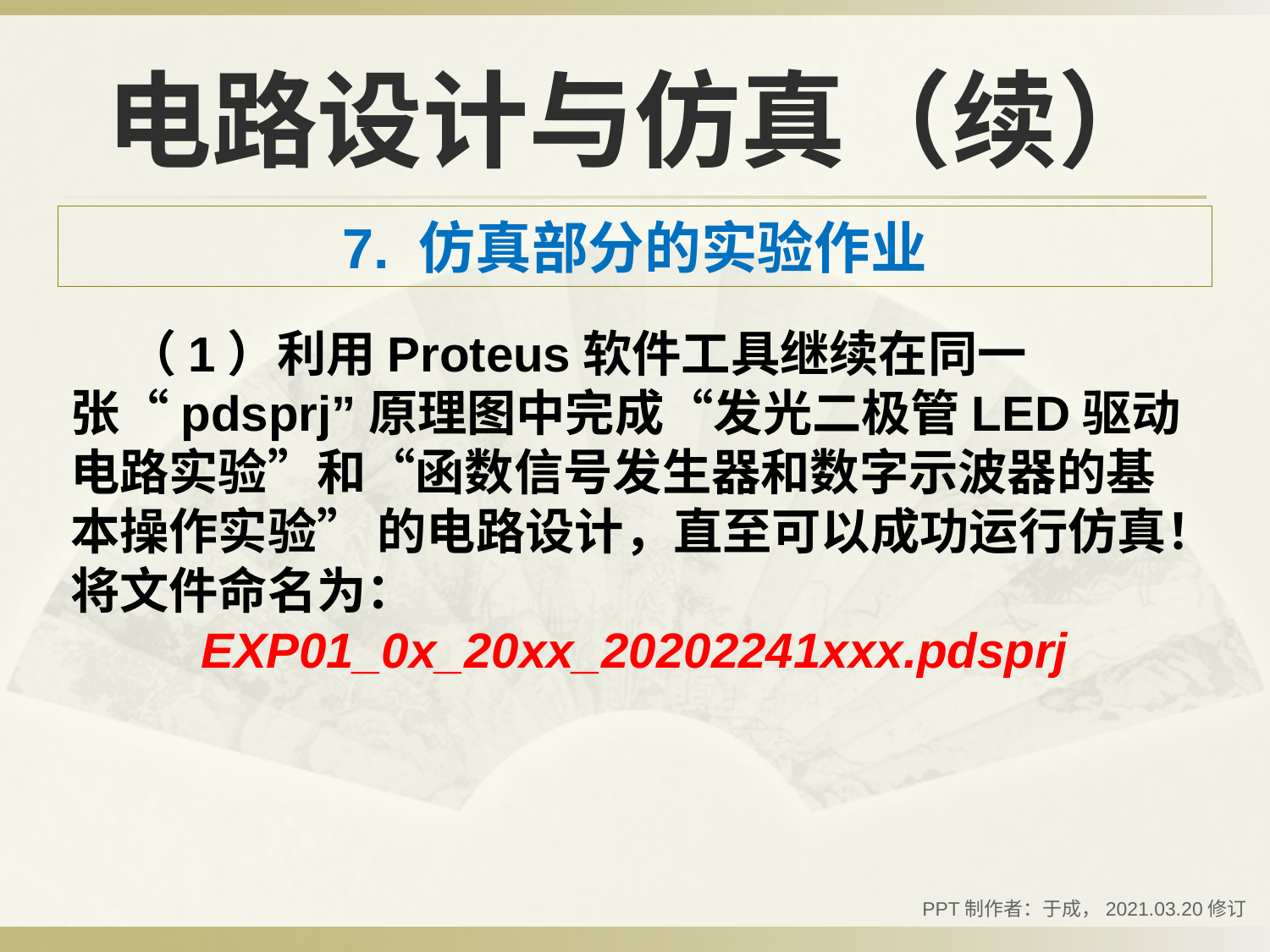

# 电路设计与仿真（续）
7. 仿真部分的实验作业
    （1）利用Proteus软件工具继续在同一张“pdsprj”原理图中完成“发光二极管LED驱动电路实验”和“函数信号发生器和数字示波器的基本操作实验” 的电路设计，直至可以成功运行仿真！将文件命名为：
EXP01_0x_20xx_20202241xxx.pdsprj

PPT制作者：于成，2021.03.20修订